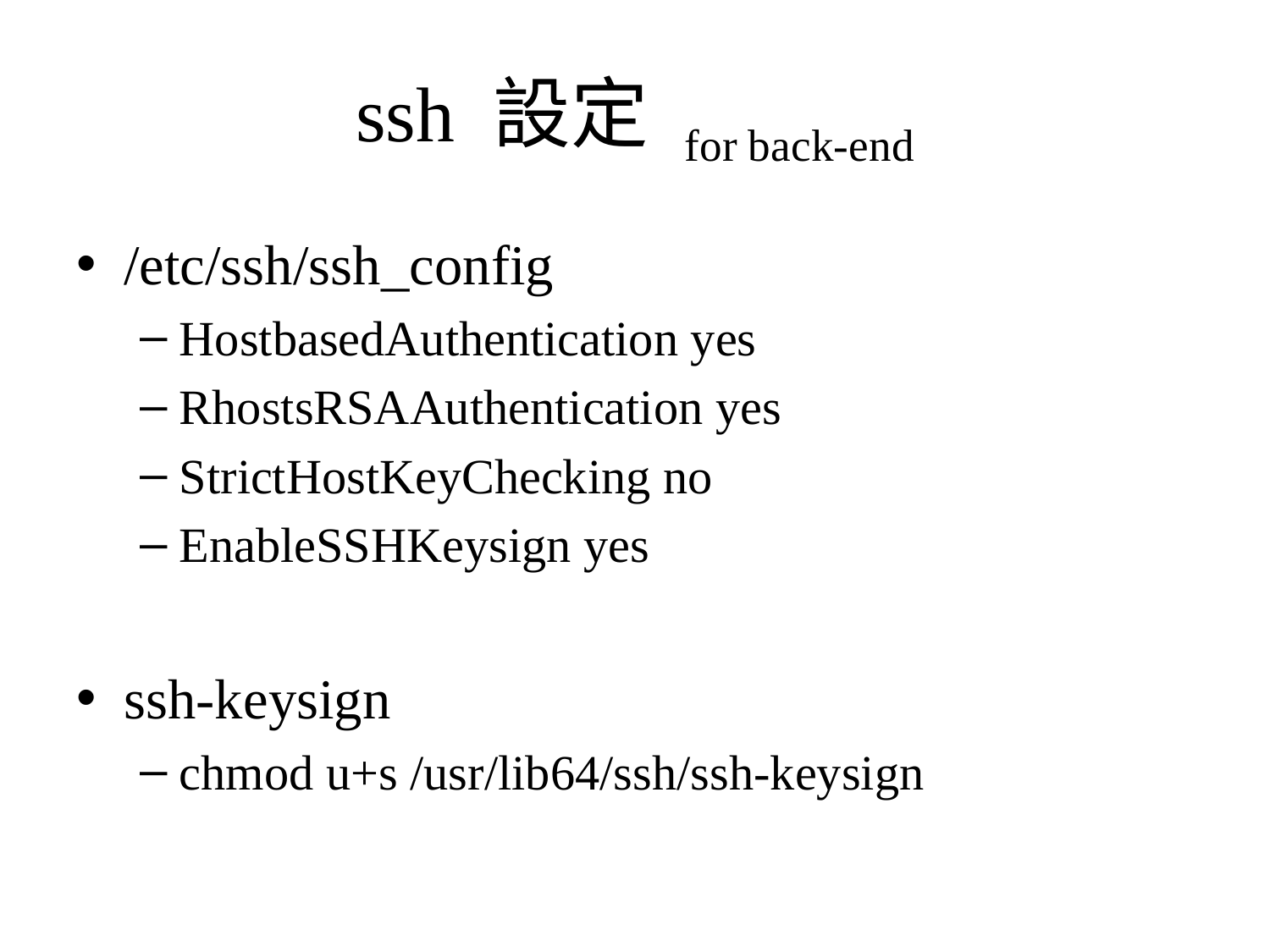

# ssh 設定 for back-end
/etc/ssh/ssh_config
HostbasedAuthentication yes
RhostsRSAAuthentication yes
StrictHostKeyChecking no
EnableSSHKeysign yes

ssh-keysign
chmod u+s /usr/lib64/ssh/ssh-keysign